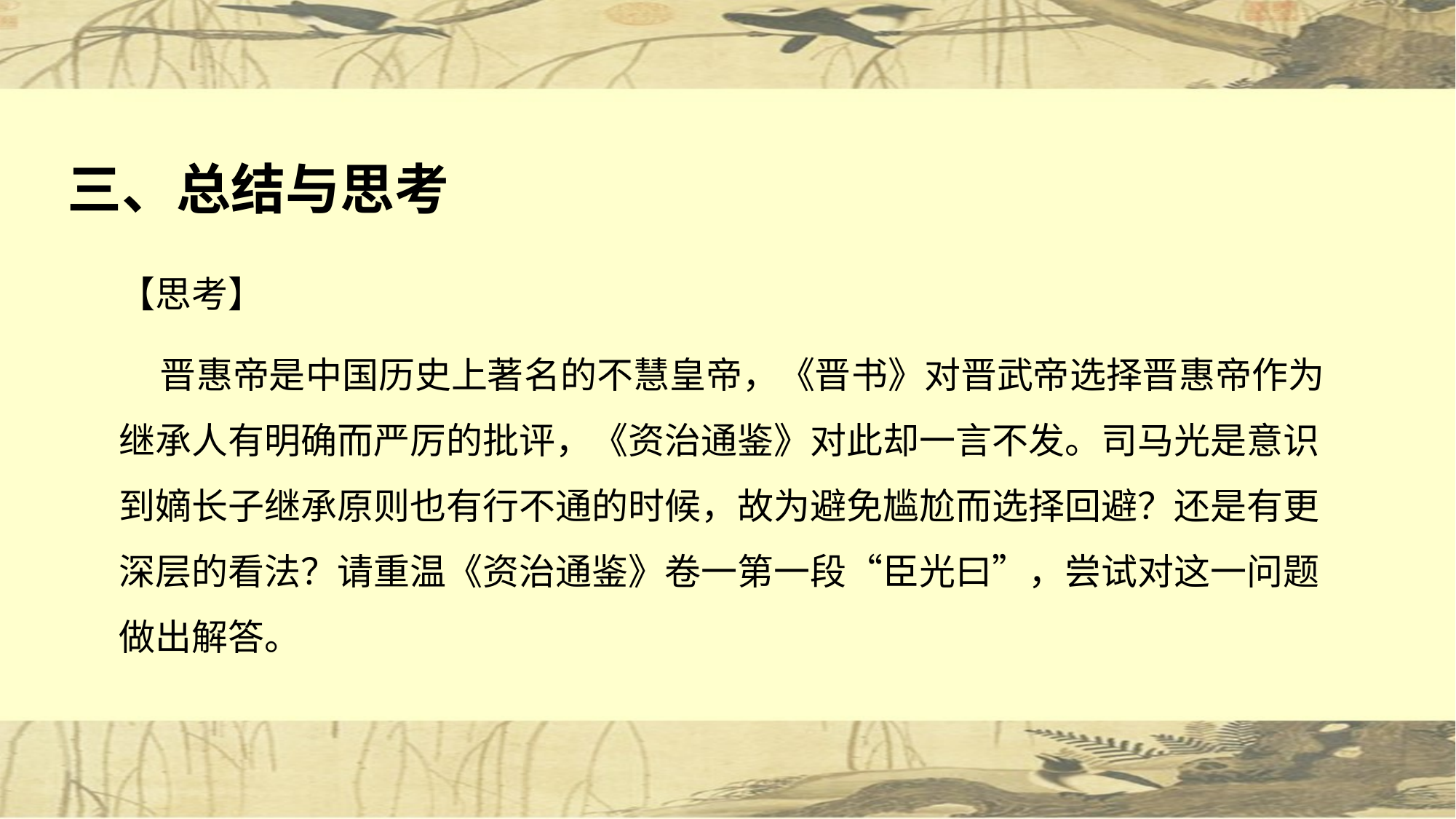

三、总结与思考
【思考】
    晋惠帝是中国历史上著名的不慧皇帝，《晋书》对晋武帝选择晋惠帝作为继承人有明确而严厉的批评，《资治通鉴》对此却一言不发。司马光是意识到嫡长子继承原则也有行不通的时候，故为避免尴尬而选择回避？还是有更深层的看法？请重温《资治通鉴》卷一第一段“臣光曰”，尝试对这一问题做出解答。